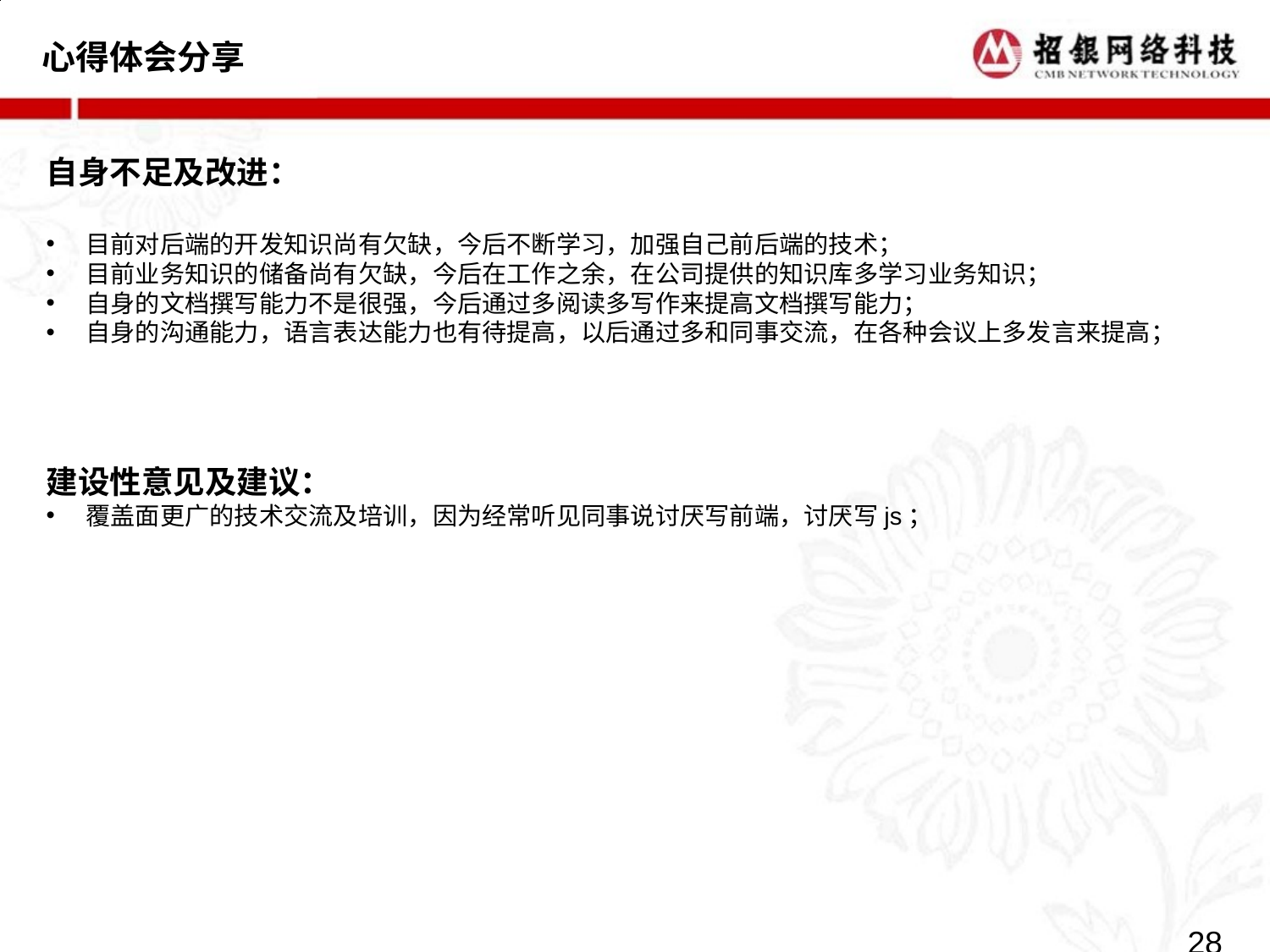

心得体会分享
自身不足及改进：

目前对后端的开发知识尚有欠缺，今后不断学习，加强自己前后端的技术；
目前业务知识的储备尚有欠缺，今后在工作之余，在公司提供的知识库多学习业务知识；
自身的文档撰写能力不是很强，今后通过多阅读多写作来提高文档撰写能力；
自身的沟通能力，语言表达能力也有待提高，以后通过多和同事交流，在各种会议上多发言来提高；
建设性意见及建议：
覆盖面更广的技术交流及培训，因为经常听见同事说讨厌写前端，讨厌写js；
28